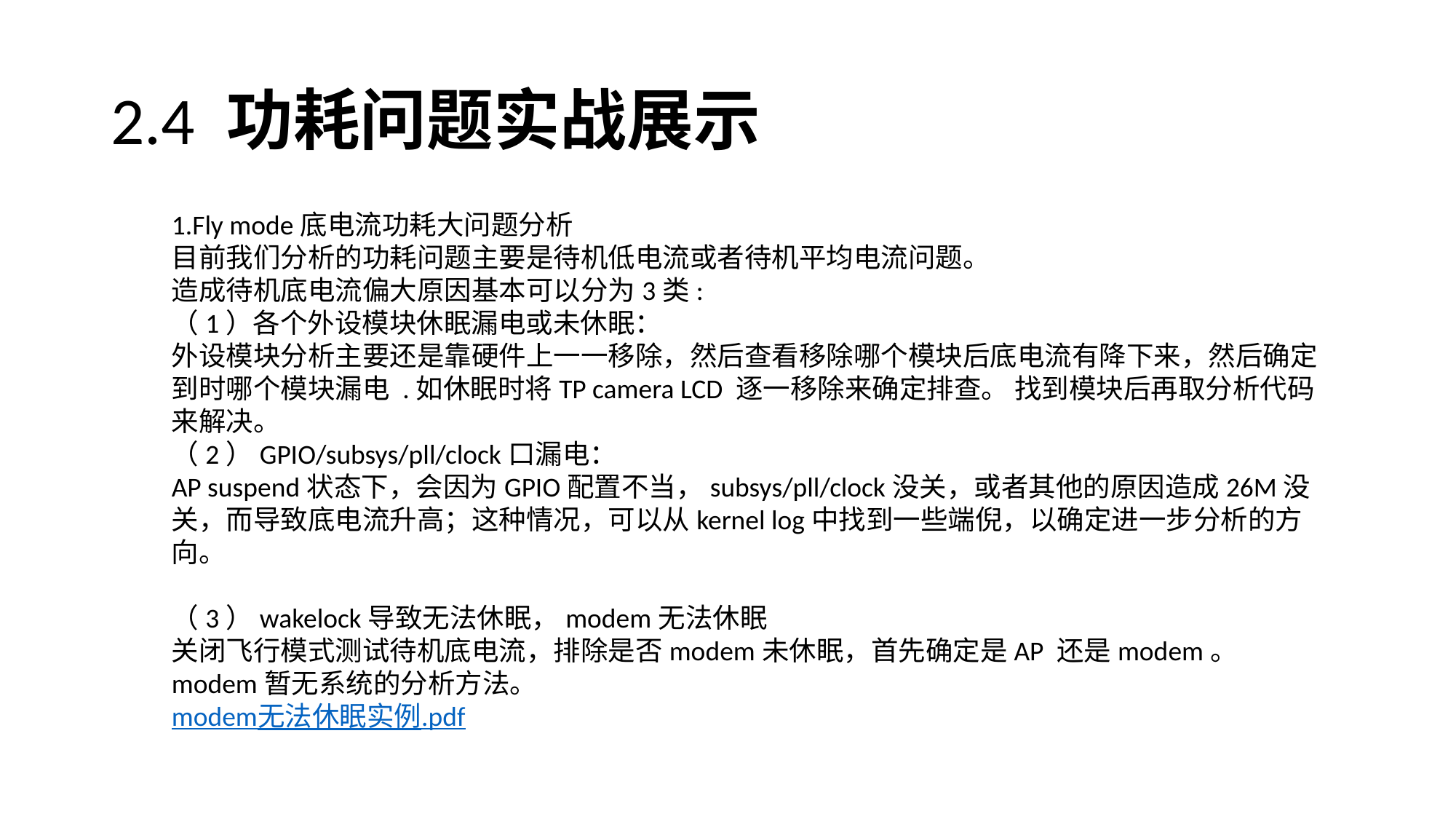

# 2.4 功耗问题实战展示
1.Fly mode底电流功耗大问题分析
目前我们分析的功耗问题主要是待机低电流或者待机平均电流问题。 
造成待机底电流偏大原因基本可以分为3类:
（1）各个外设模块休眠漏电或未休眠：
外设模块分析主要还是靠硬件上一一移除，然后查看移除哪个模块后底电流有降下来，然后确定到时哪个模块漏电 .如休眠时将TP camera LCD 逐一移除来确定排查。 找到模块后再取分析代码来解决。
（2）GPIO/subsys/pll/clock口漏电：
AP suspend状态下，会因为GPIO配置不当，subsys/pll/clock没关，或者其他的原因造成26M没关，而导致底电流升高；这种情况，可以从kernel log中找到一些端倪，以确定进一步分析的方向。

（3）wakelock导致无法休眠，modem无法休眠 
关闭飞行模式测试待机底电流，排除是否modem未休眠，首先确定是AP 还是modem。 
modem暂无系统的分析方法。
modem无法休眠实例.pdf